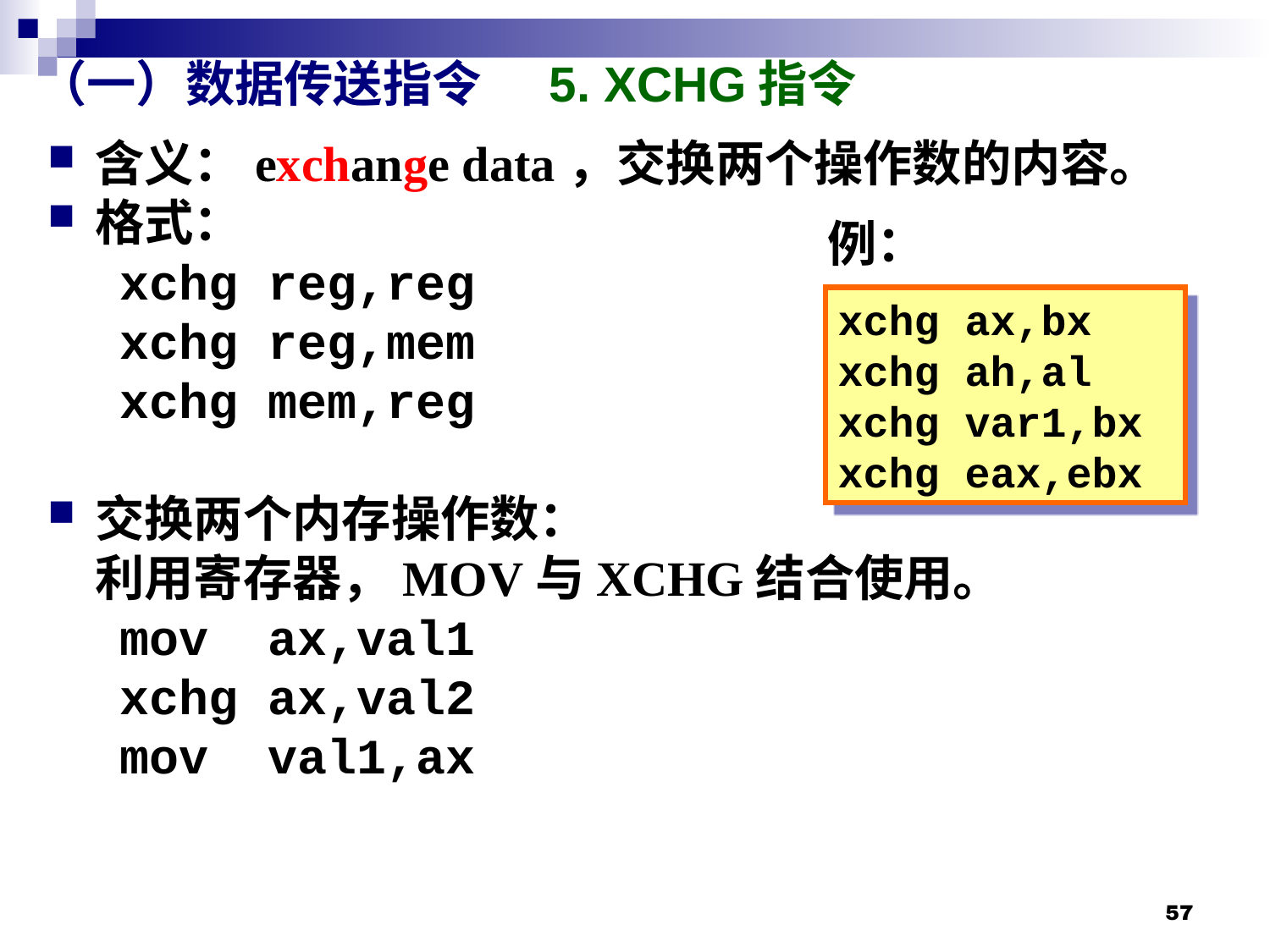

# （一）数据传送指令     5. XCHG指令
含义：exchange data，交换两个操作数的内容。
格式：
xchg reg,reg
xchg reg,mem
xchg mem,reg

交换两个内存操作数：
利用寄存器，MOV与XCHG结合使用。
mov  ax,val1
xchg ax,val2
mov  val1,ax
例：
xchg ax,bx
xchg ah,al
xchg var1,bx
xchg eax,ebx
57